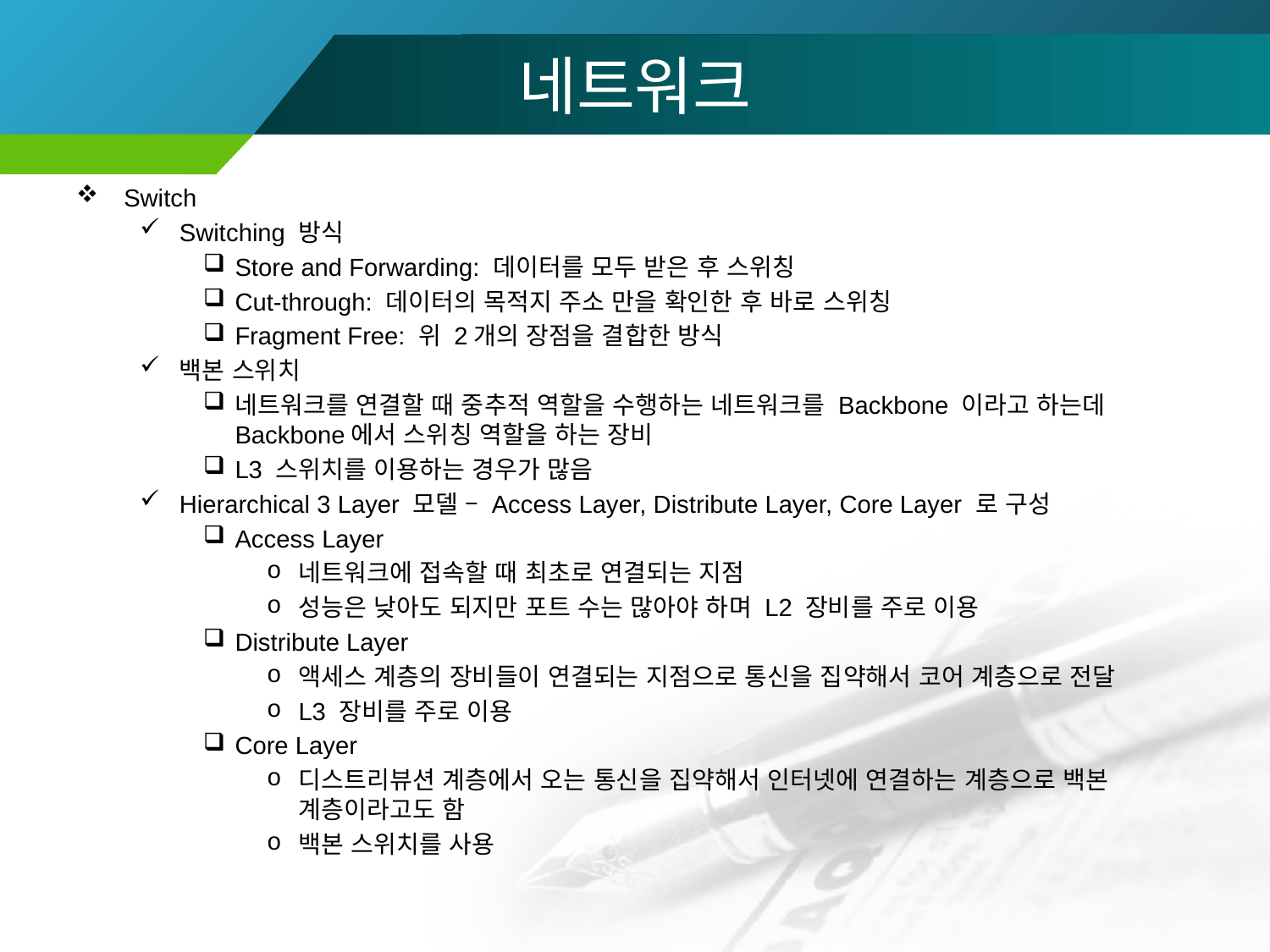

# 네트워크
Switch
Switching 방식
Store and Forwarding: 데이터를 모두 받은 후 스위칭
Cut-through: 데이터의 목적지 주소 만을 확인한 후 바로 스위칭
Fragment Free: 위 2개의 장점을 결합한 방식
백본 스위치
네트워크를 연결할 때 중추적 역할을 수행하는 네트워크를 Backbone 이라고 하는데 Backbone에서 스위칭 역할을 하는 장비
L3 스위치를 이용하는 경우가 많음
Hierarchical 3 Layer 모델 – Access Layer, Distribute Layer, Core Layer 로 구성
Access Layer
네트워크에 접속할 때 최초로 연결되는 지점
성능은 낮아도 되지만 포트 수는 많아야 하며 L2 장비를 주로 이용
Distribute Layer
액세스 계층의 장비들이 연결되는 지점으로 통신을 집약해서 코어 계층으로 전달
L3 장비를 주로 이용
Core Layer
디스트리뷰션 계층에서 오는 통신을 집약해서 인터넷에 연결하는 계층으로 백본 계층이라고도 함
백본 스위치를 사용